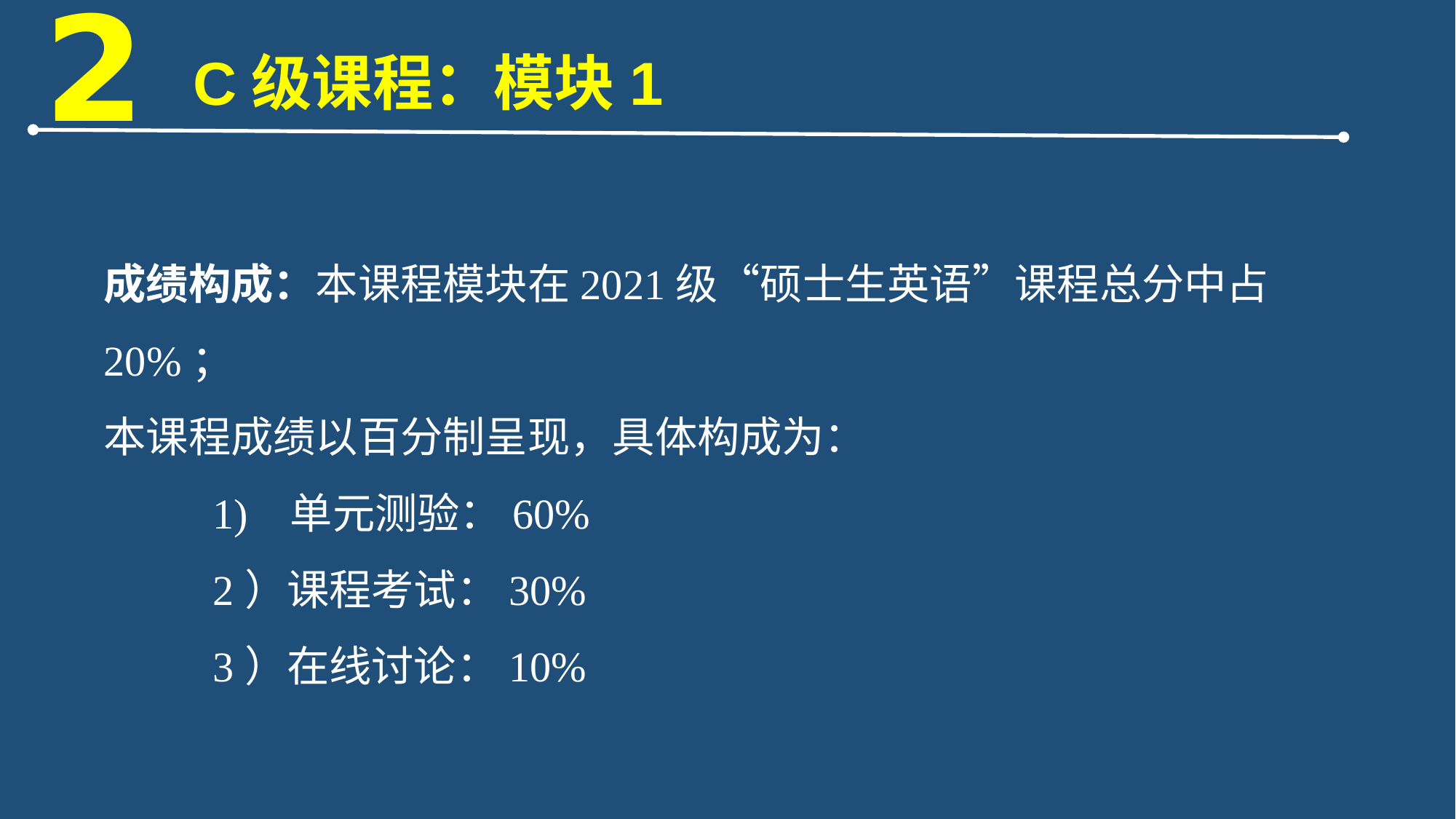

2
C级课程：模块1
成绩构成：本课程模块在2021级“硕士生英语”课程总分中占20%；
本课程成绩以百分制呈现，具体构成为：
	1)   单元测验：60%
	2）课程考试：30%
	3）在线讨论：10%